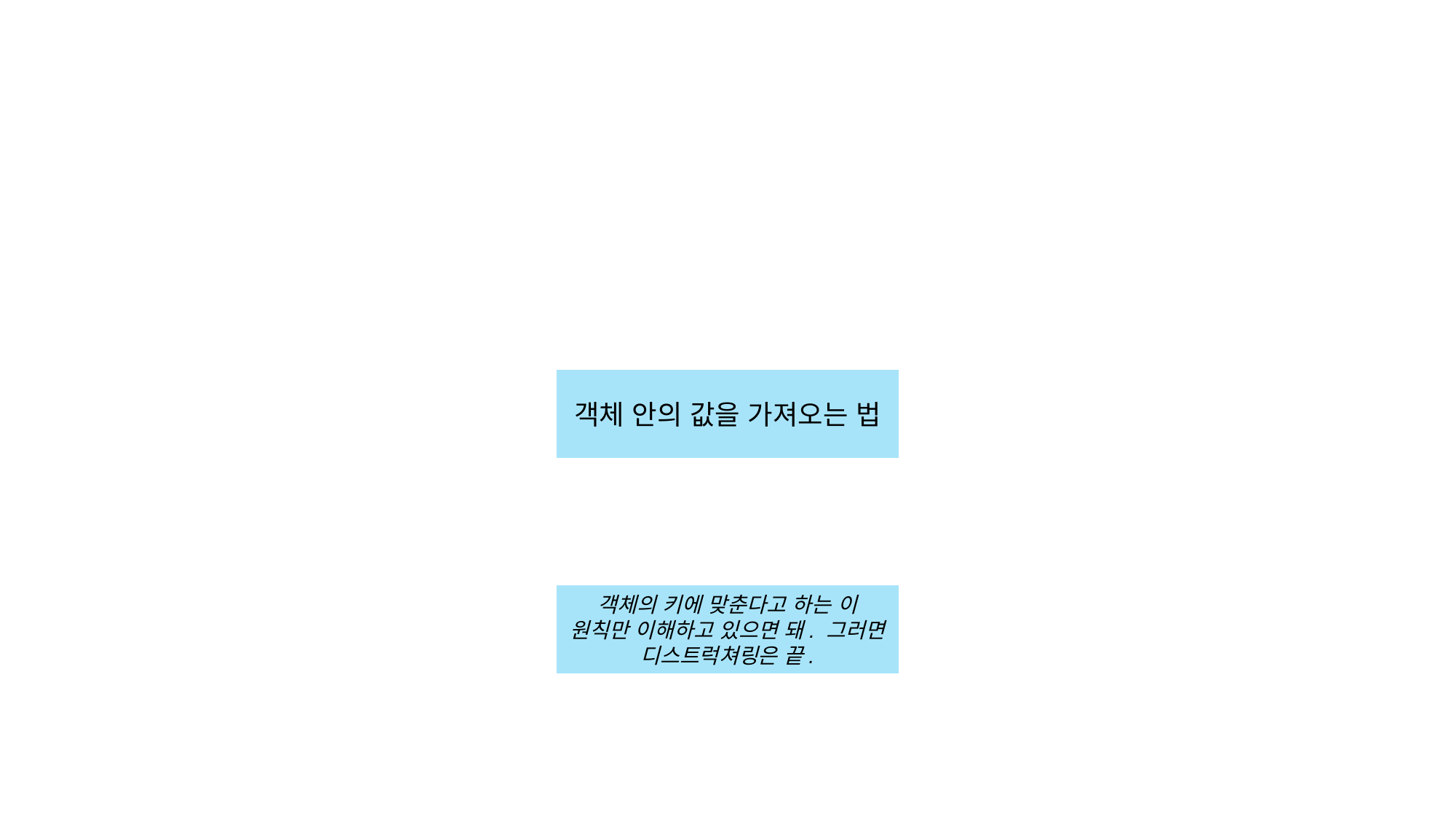

객체 안의 값을 가져오는 법
객체의 키에 맞춘다고 하는 이 원칙만 이해하고 있으면 돼. 그러면 디스트럭쳐링은 끝.